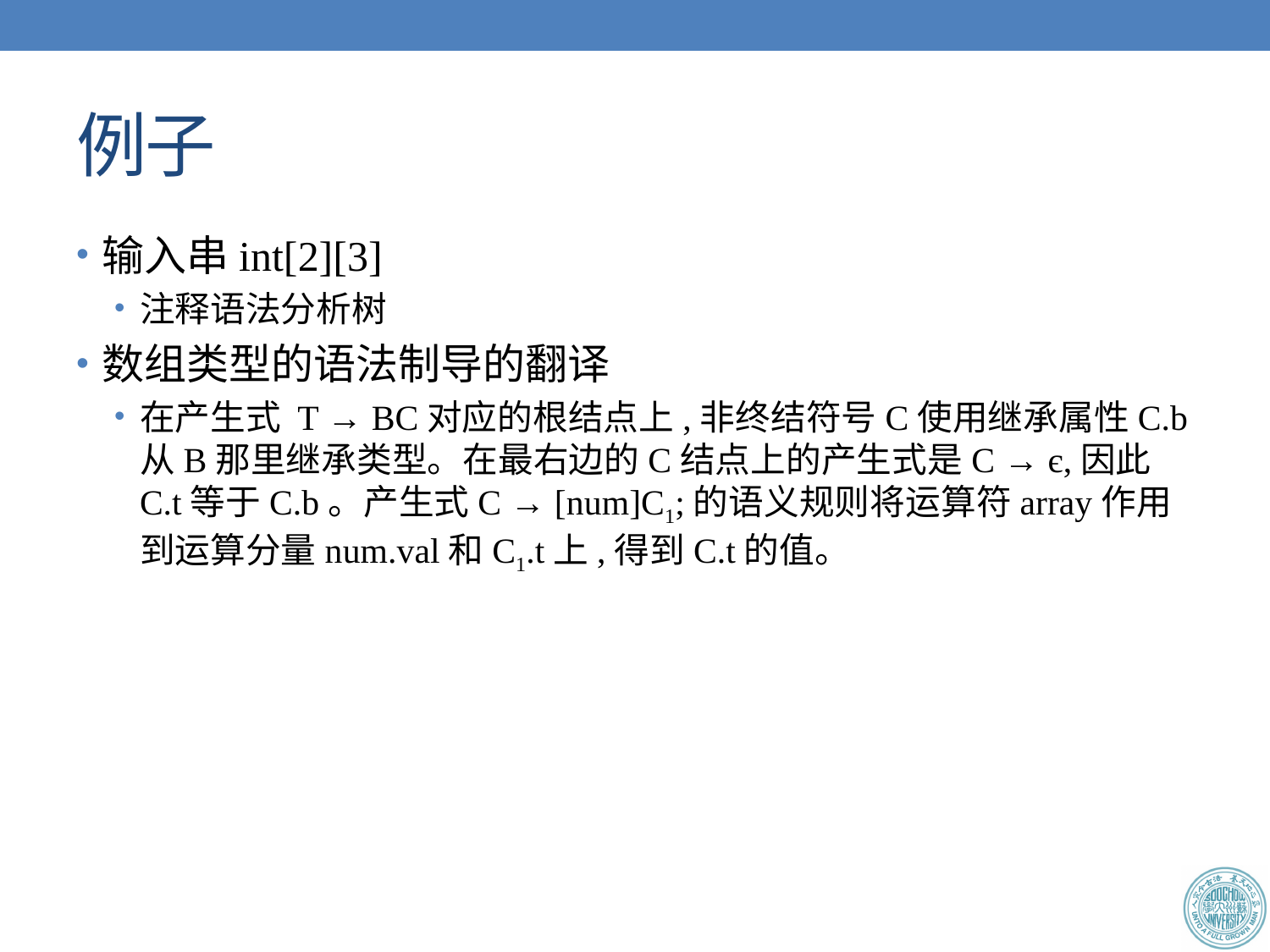

# 例子
输入串int[2][3]
注释语法分析树
数组类型的语法制导的翻译
在产生式 T → BC对应的根结点上,非终结符号C使用继承属性C.b从B那里继承类型。在最右边的C结点上的产生式是C → є,因此C.t等于C.b。产生式C → [num]C1;的语义规则将运算符array作用到运算分量num.val和C1.t上,得到C.t的值。